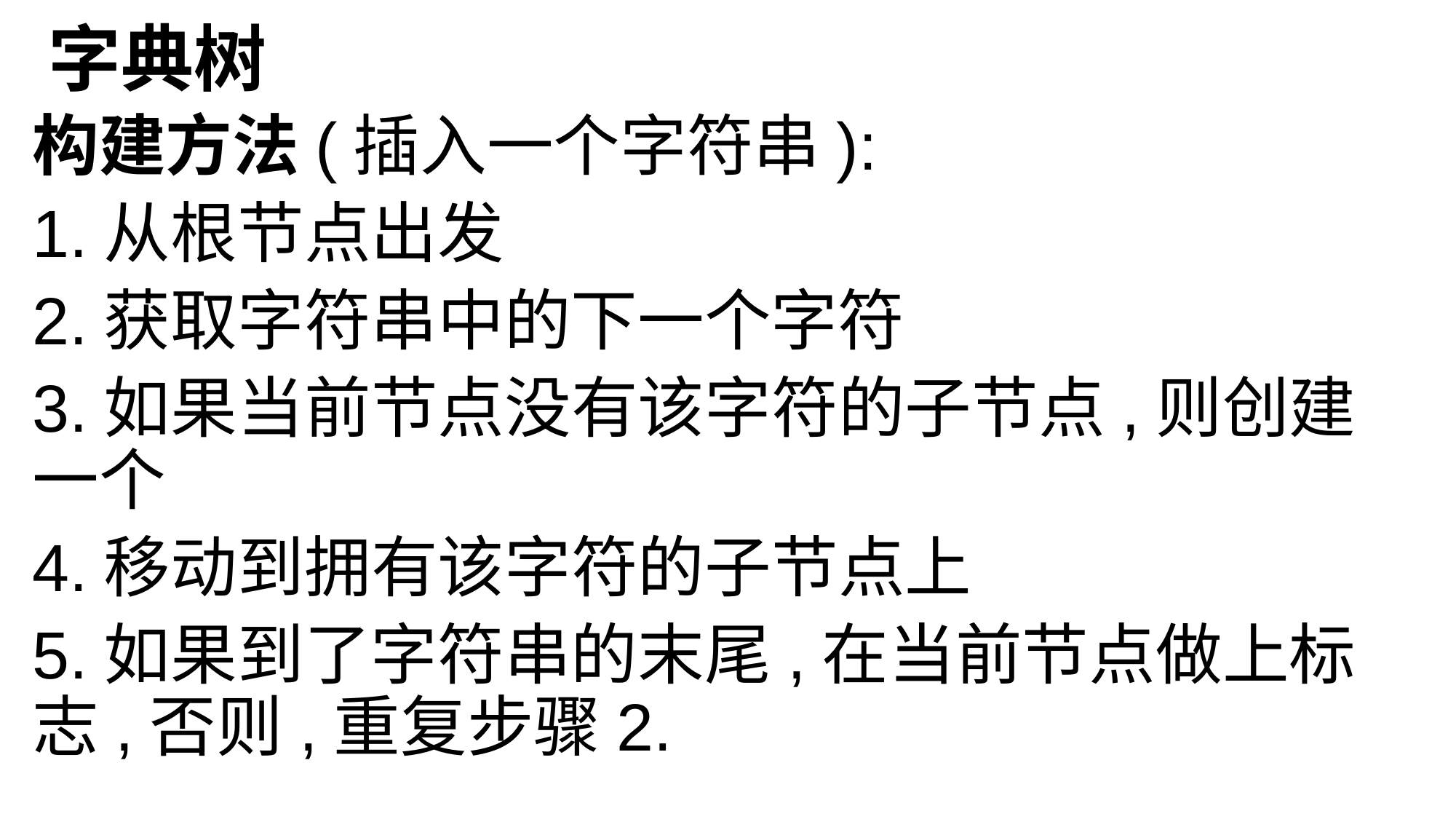

# 字典树
构建方法(插入一个字符串):
1.从根节点出发
2.获取字符串中的下一个字符
3.如果当前节点没有该字符的子节点,则创建一个
4.移动到拥有该字符的子节点上
5.如果到了字符串的末尾,在当前节点做上标志,否则,重复步骤2.